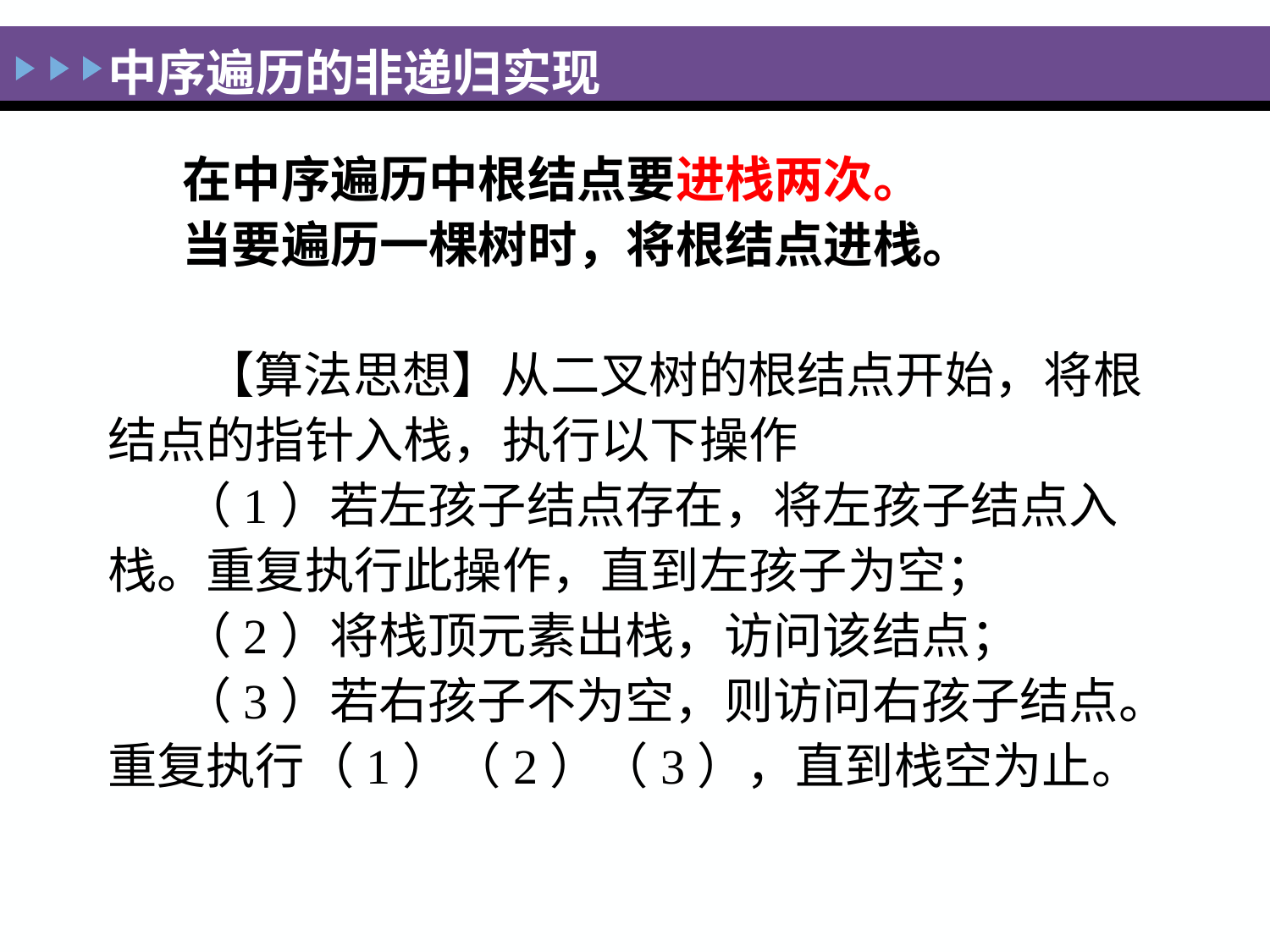

中序遍历的非递归实现
# 栈元素的设计
在中序遍历中根结点要进栈两次。
当要遍历一棵树时，将根结点进栈。

 【算法思想】从二叉树的根结点开始，将根结点的指针入栈，执行以下操作
（1）若左孩子结点存在，将左孩子结点入栈。重复执行此操作，直到左孩子为空；
（2）将栈顶元素出栈，访问该结点；
（3）若右孩子不为空，则访问右孩子结点。重复执行（1）（2）（3），直到栈空为止。